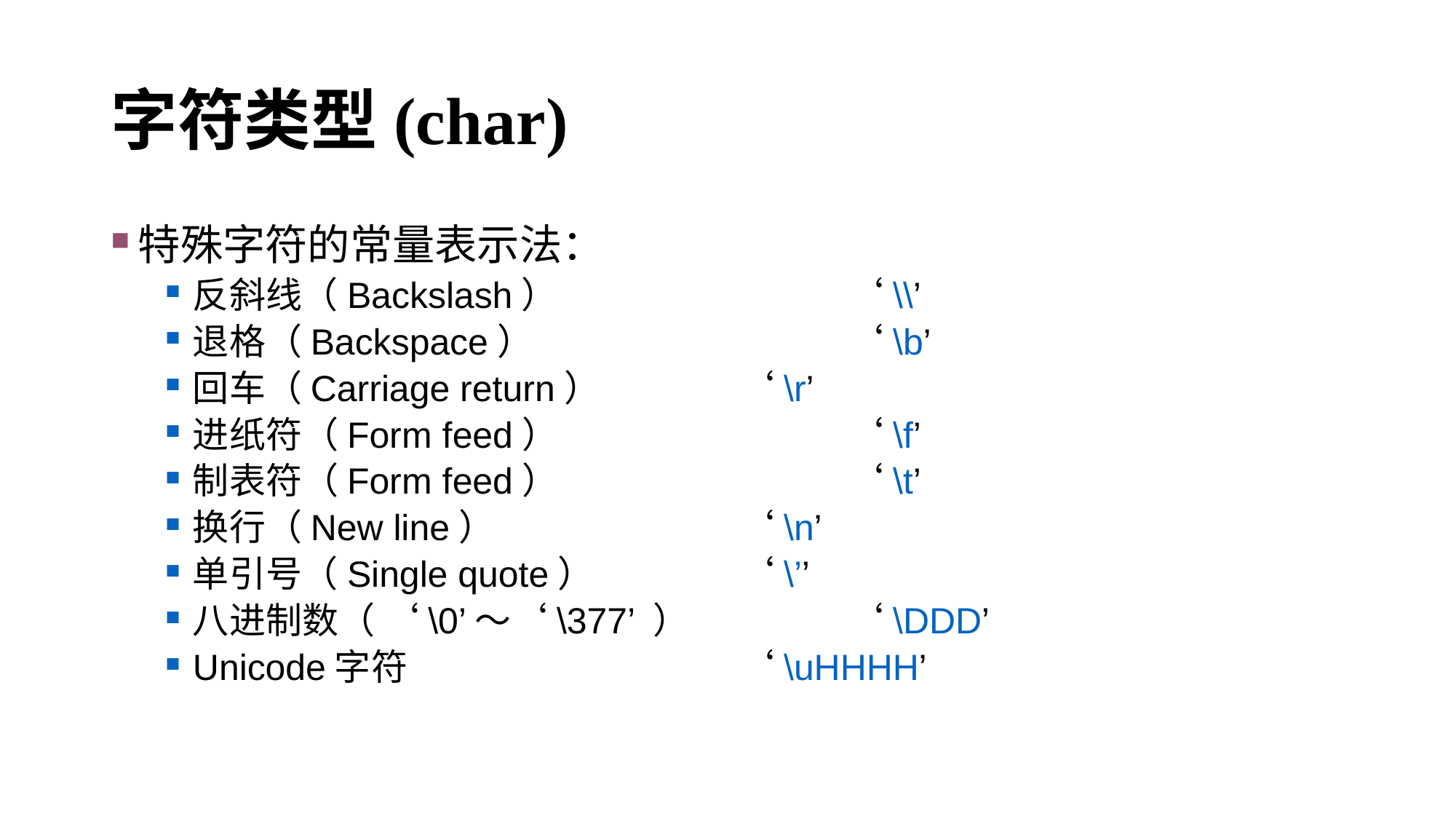

# 字符类型(char)
特殊字符的常量表示法：
反斜线（Backslash）			‘\\’
退格（Backspace）			‘\b’
回车（Carriage return）		‘\r’
进纸符（Form feed）			‘\f’
制表符（Form feed）			‘\t’
换行（New line）			‘\n’
单引号（Single quote）		‘\’’
八进制数（ ‘\0’～‘\377’ ）		‘\DDD’
Unicode字符				‘\uHHHH’